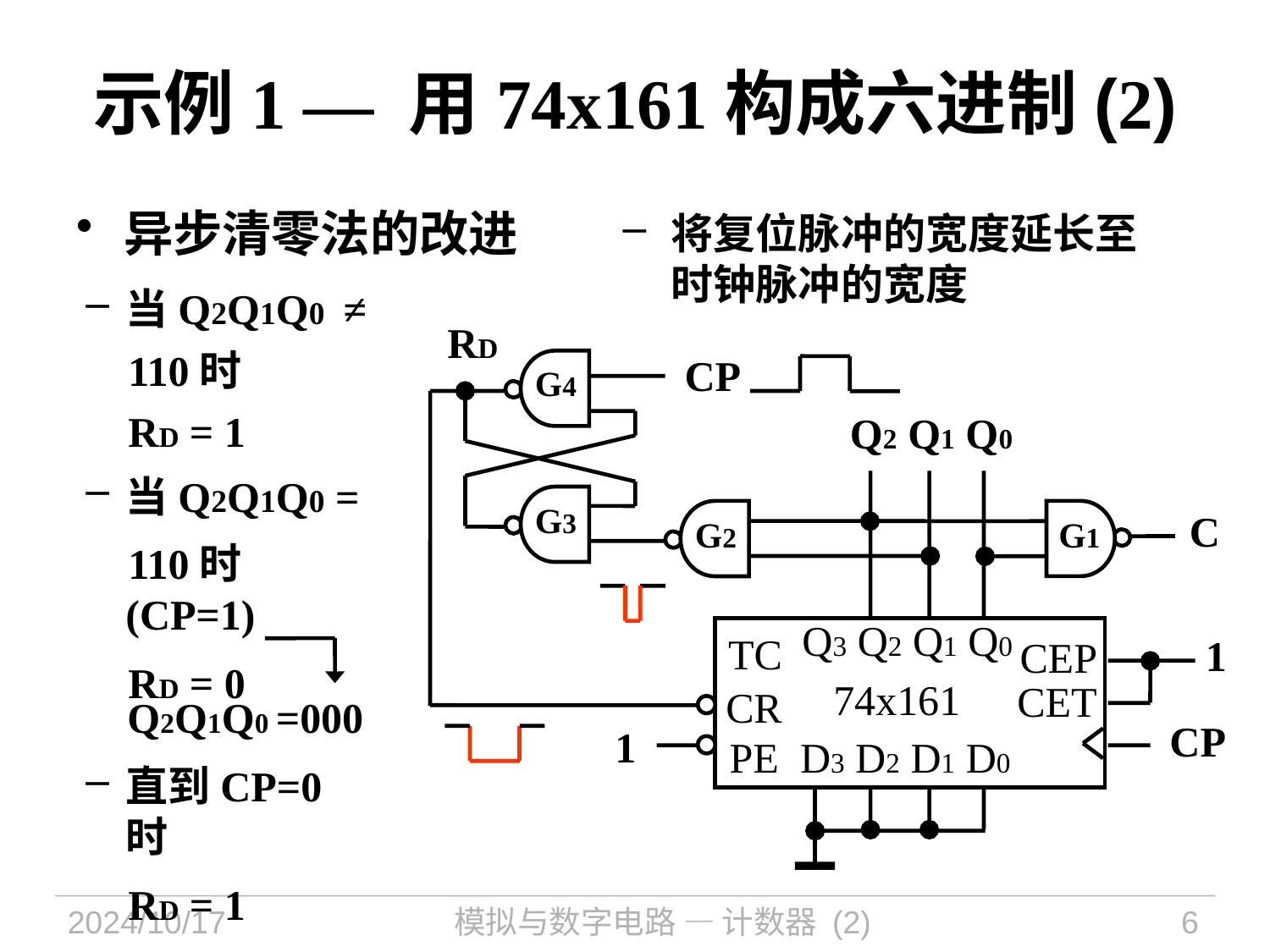

# 示例1 — 用74x161构成六进制(2)
异步清零法的改进
将复位脉冲的宽度延长至  时钟脉冲的宽度
当Q2Q1Q0  ≠
    110时
    RD = 1
RD

CP

G4

Q2 Q1 Q0

当Q2Q1Q0 =
    110时(CP=1)
    RD = 0

G3

C
G2
G1

Q3 Q2 Q1 Q0

TC
CEP
1

Q2Q1Q0 =000

74x161
CET
CR

CP
PE
D3 D2 D1 D0

1

直到CP=0时
    RD = 1

2024/10/17
模拟与数字电路 — 计数器 (2)
6